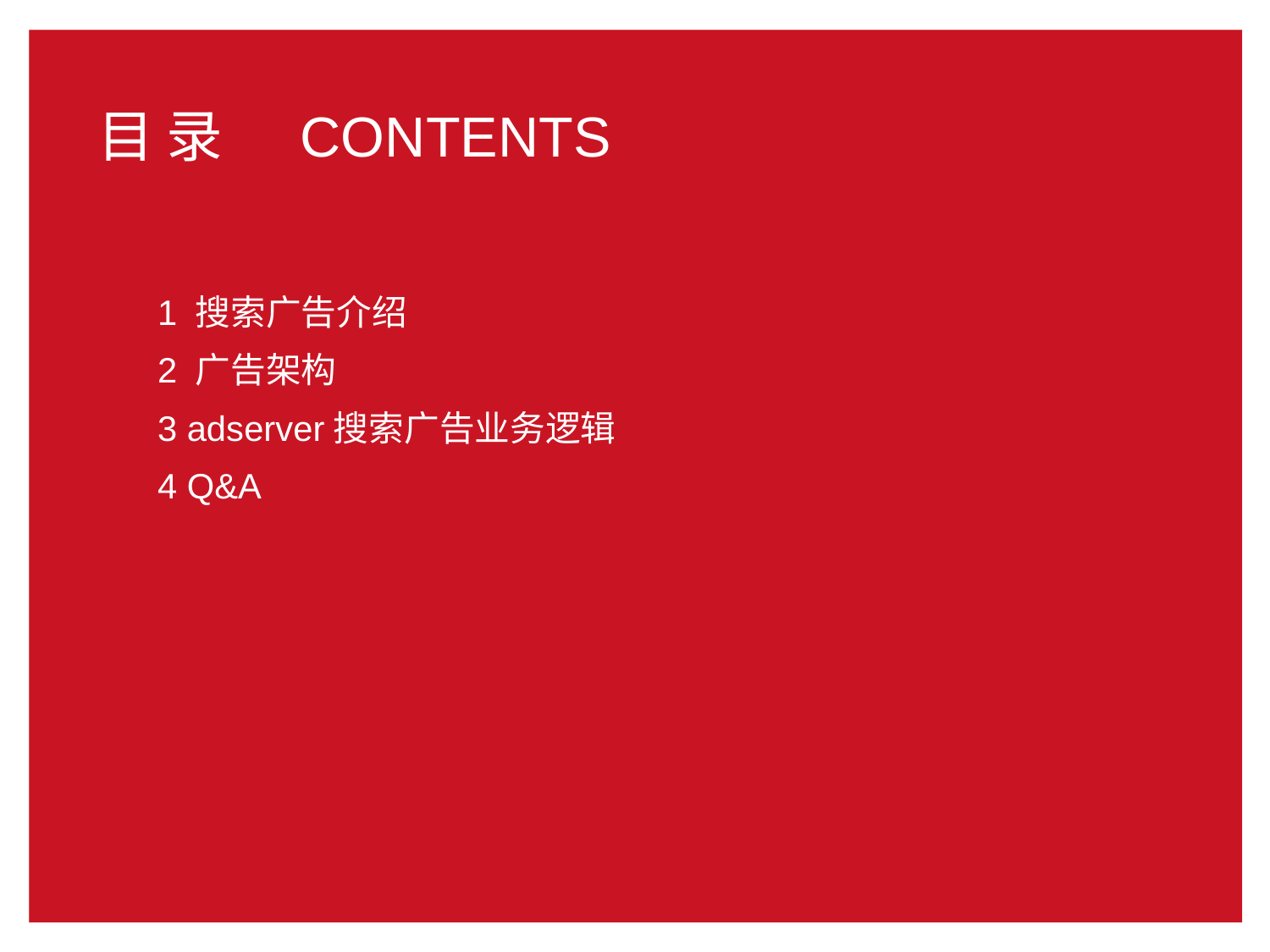

1 搜索广告介绍
2 广告架构
3 adserver搜索广告业务逻辑
4 Q&A